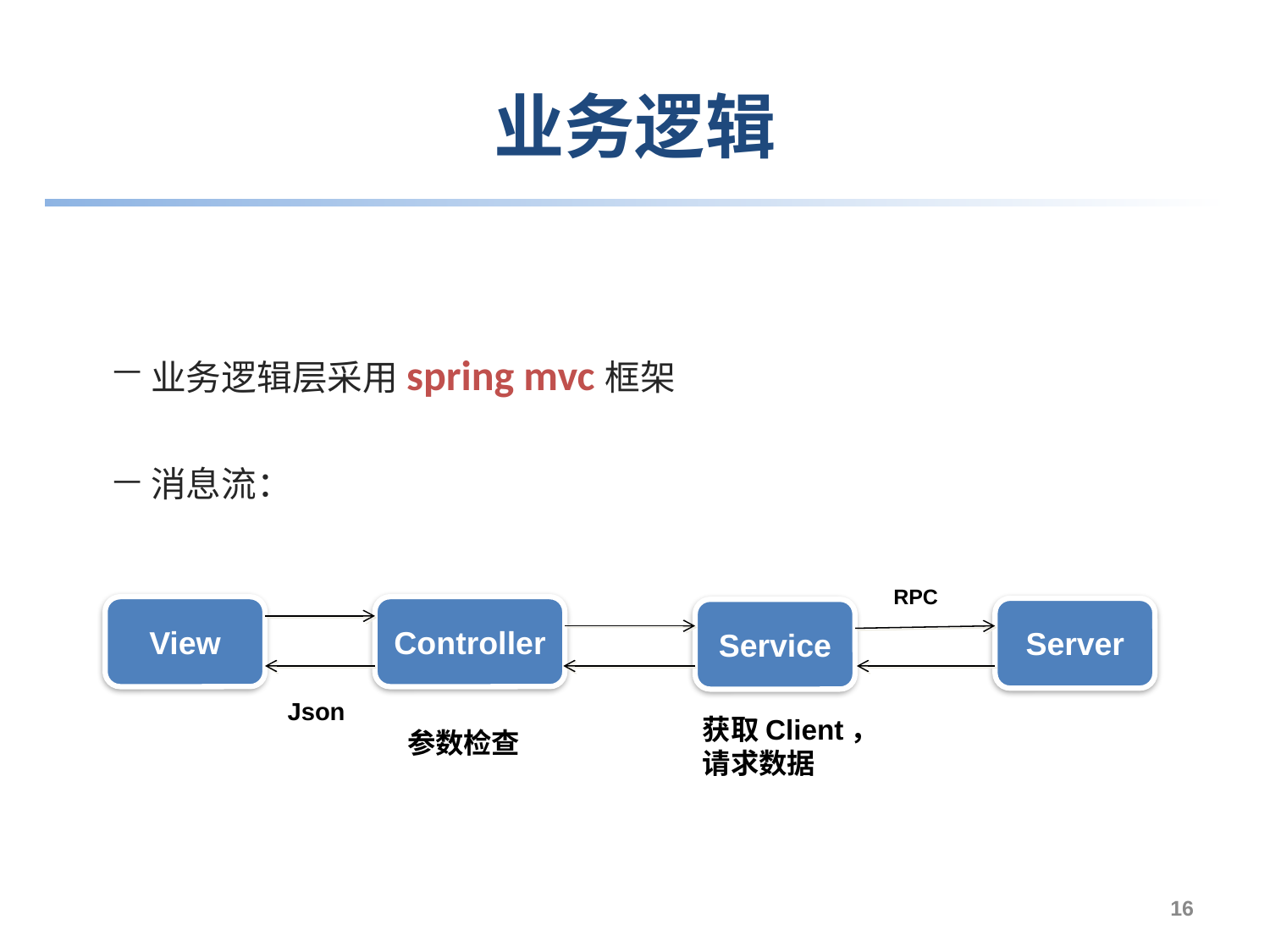

业务逻辑

业务逻辑层采用spring mvc框架
消息流：
RPC
View
Controller
Server
Service
Json
获取Client，请求数据
参数检查
16